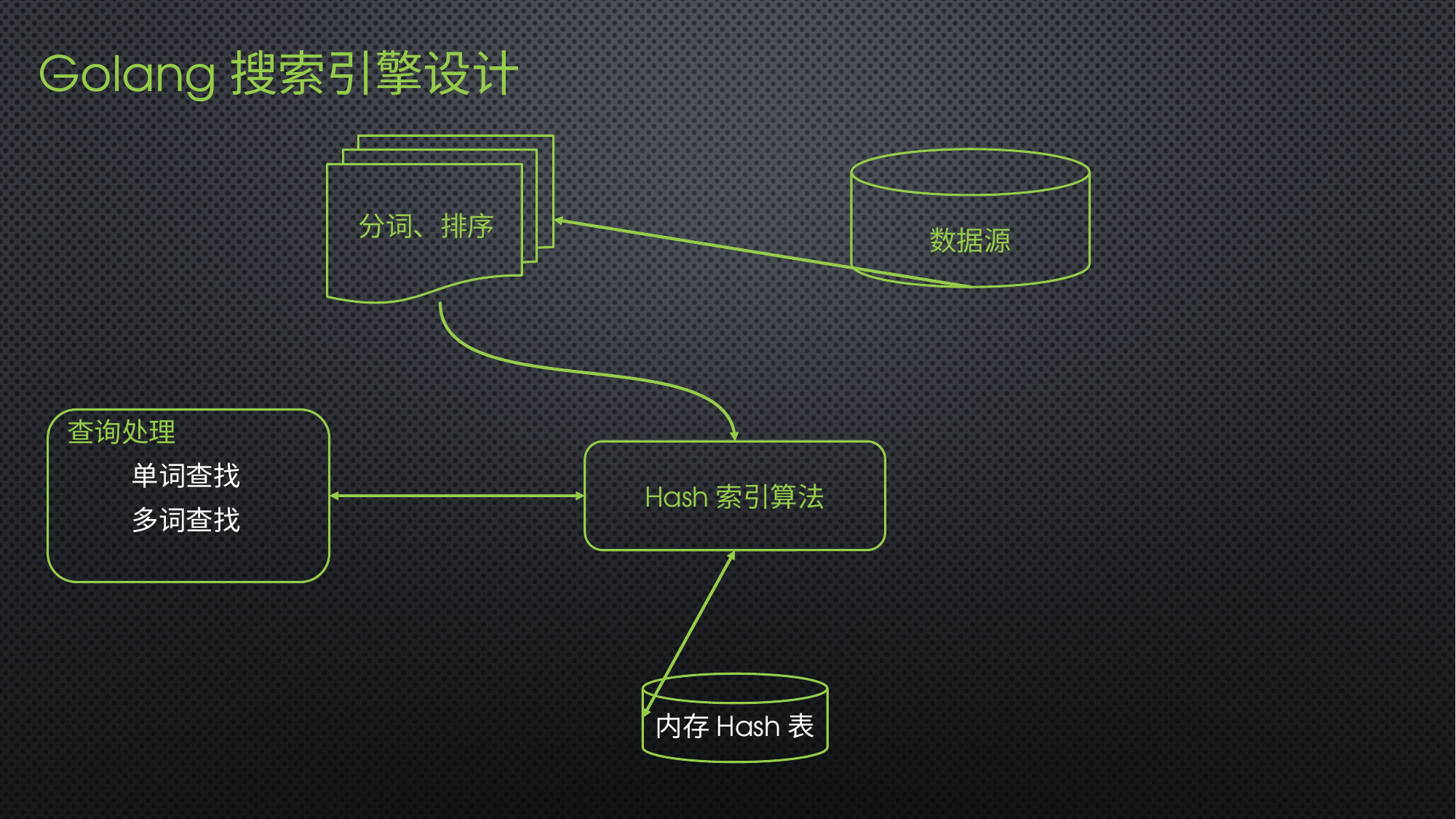

Golang搜索引擎设计

分词、排序
数据源

查询处理
Hash索引算法
单词查找
多词查找
内存Hash表